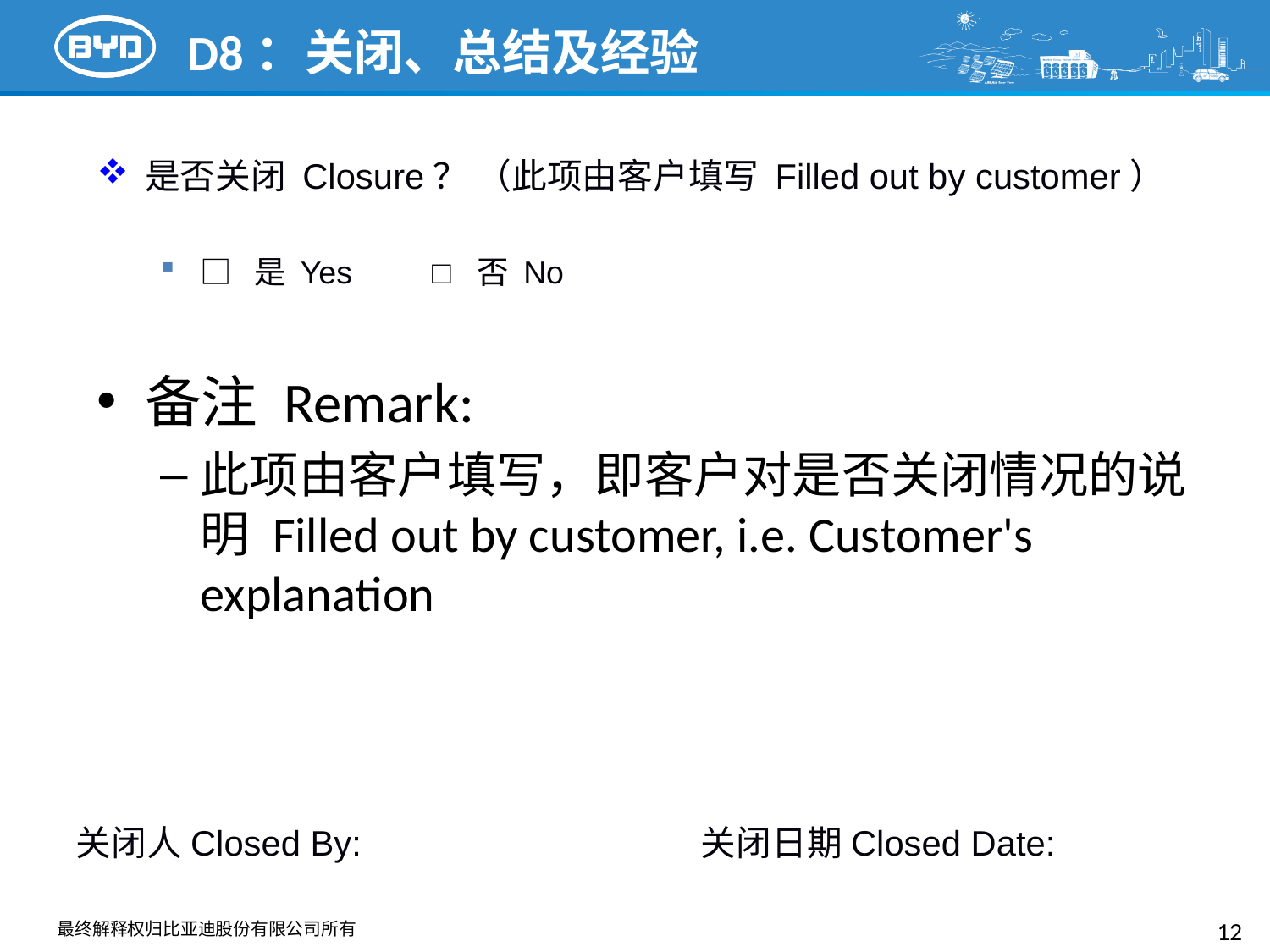

# D8：关闭、总结及经验
是否关闭 Closure？ （此项由客户填写 Filled out by customer）

□  是 Yes         □  否 No

备注 Remark:
此项由客户填写，即客户对是否关闭情况的说明 Filled out by customer, i.e. Customer's explanation
关闭人Closed By:                                  关闭日期Closed Date:
12